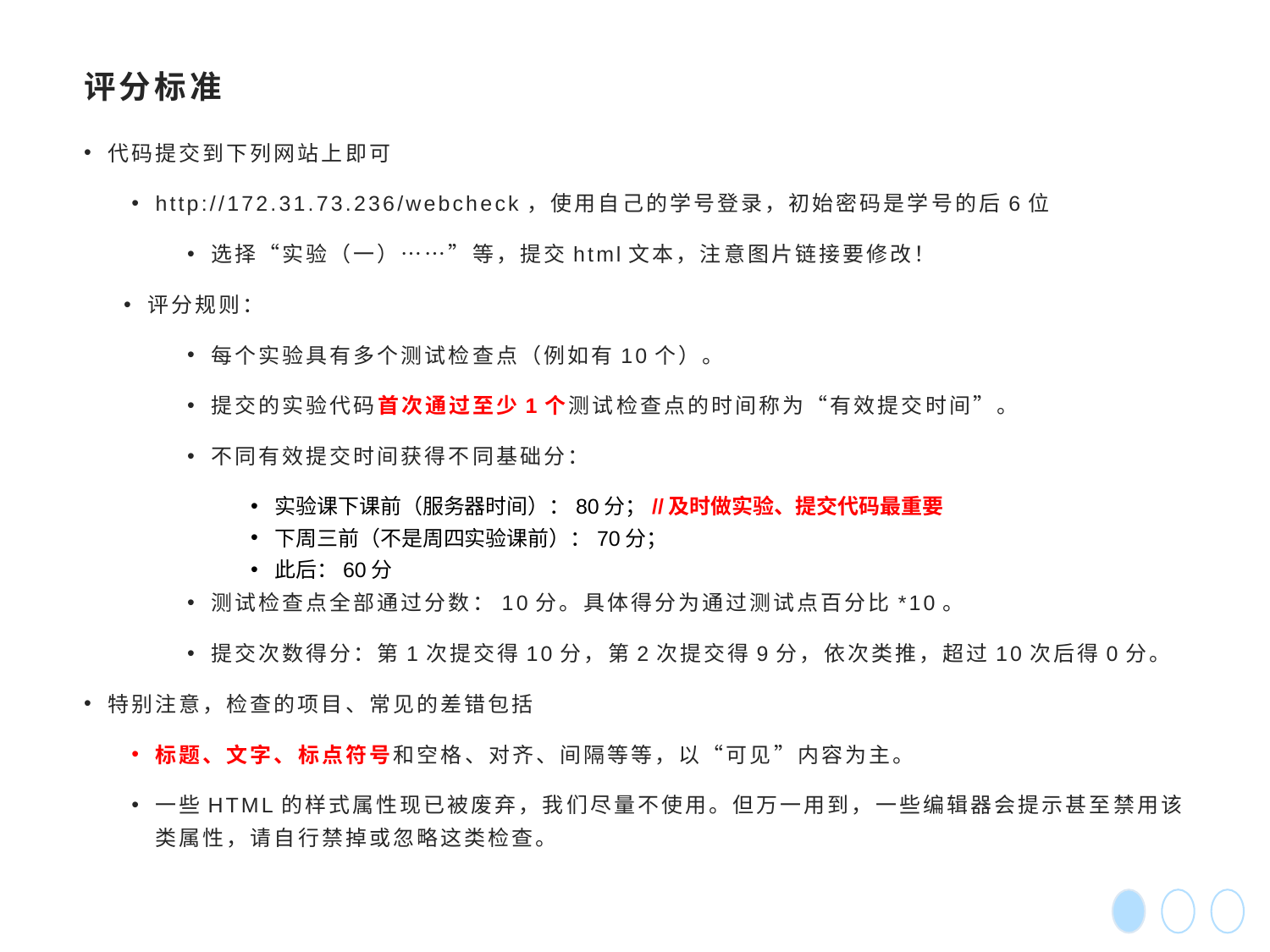

# 评分标准
代码提交到下列网站上即可
http://172.31.73.236/webcheck，使用自己的学号登录，初始密码是学号的后6位
选择“实验（一）……”等，提交html文本，注意图片链接要修改！
评分规则：
每个实验具有多个测试检查点（例如有10个）。
提交的实验代码首次通过至少1个测试检查点的时间称为“有效提交时间”。
不同有效提交时间获得不同基础分：
实验课下课前（服务器时间）：80分；//及时做实验、提交代码最重要
下周三前（不是周四实验课前）：70分；
此后：60分
测试检查点全部通过分数：10分。具体得分为通过测试点百分比*10。
提交次数得分：第1次提交得10分，第2次提交得9分，依次类推，超过10次后得0分。
特别注意，检查的项目、常见的差错包括
标题、文字、标点符号和空格、对齐、间隔等等，以“可见”内容为主。
一些HTML的样式属性现已被废弃，我们尽量不使用。但万一用到，一些编辑器会提示甚至禁用该类属性，请自行禁掉或忽略这类检查。